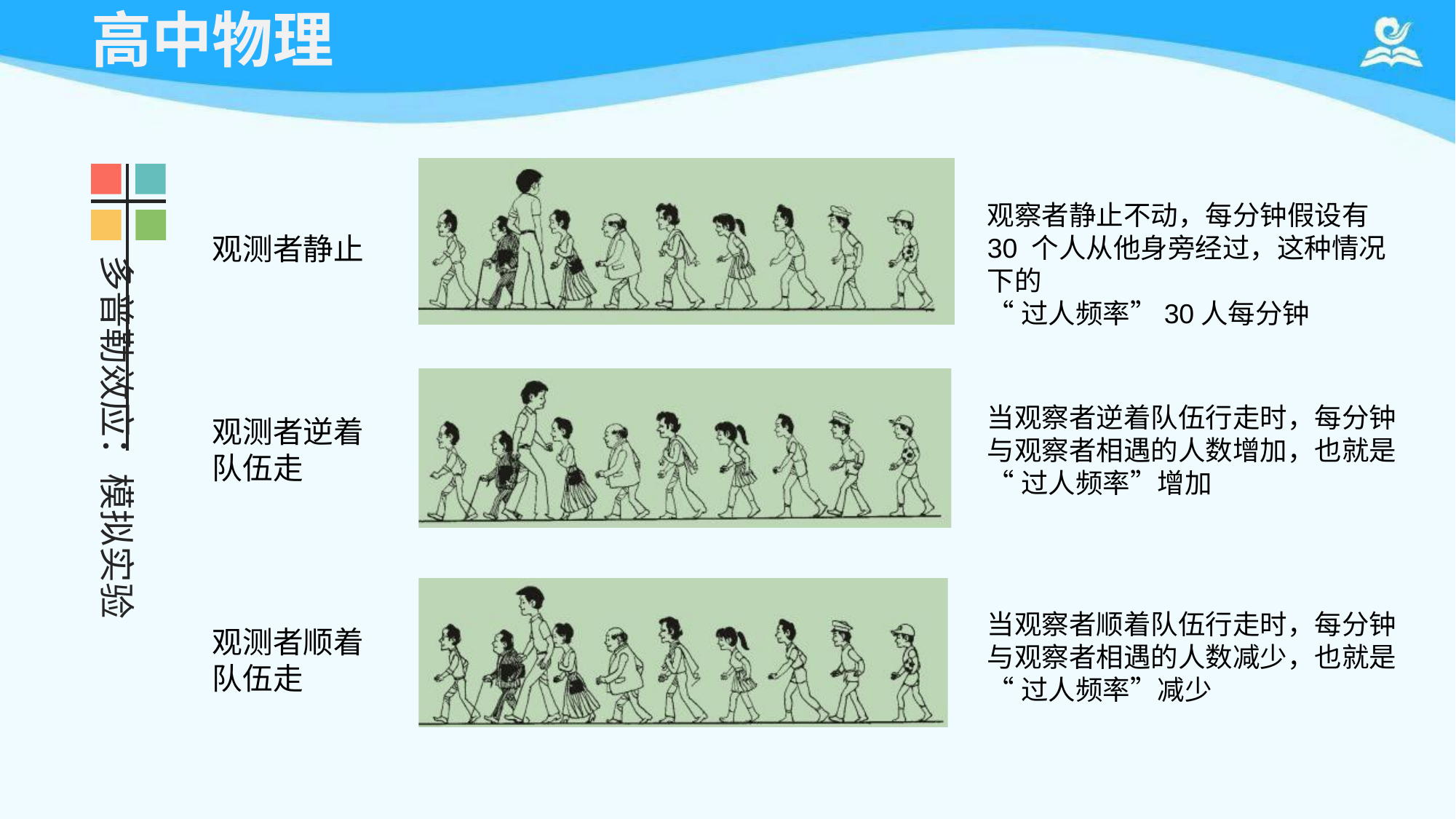

# 高中物理

观察者静止不动，每分钟假设有30 个人从他身旁经过，这种情况下的
“过人频率”30人每分钟

观测者静止
多普勒效应：模拟实验

当观察者逆着队伍行走时，每分钟 与观察者相遇的人数增加，也就是
“过人频率”增加
观测者逆着 队伍走

当观察者顺着队伍行走时，每分钟 与观察者相遇的人数减少，也就是
“过人频率”减少
观测者顺着 队伍走